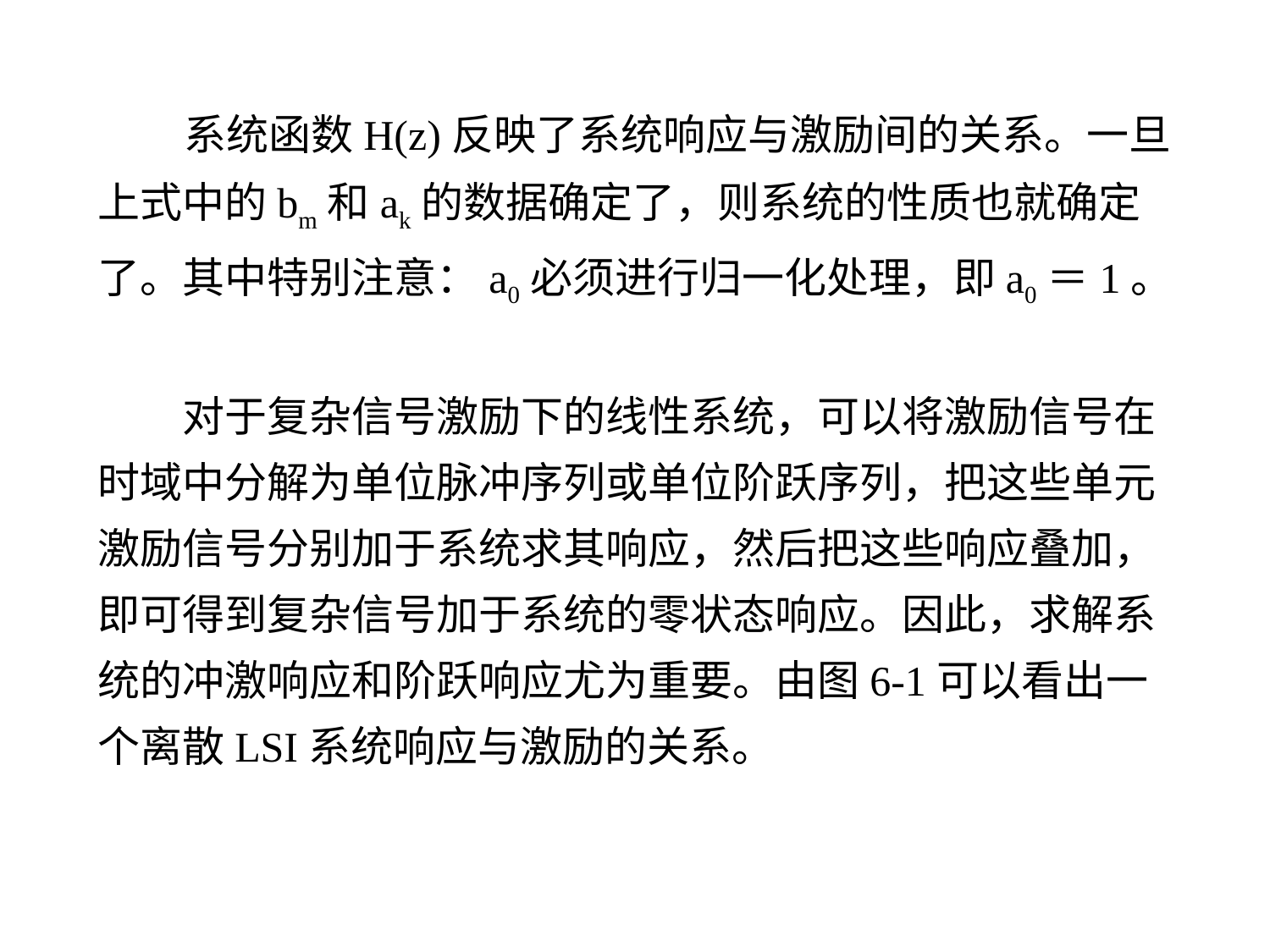

# 系统函数H(z)反映了系统响应与激励间的关系。一旦上式中的bm和ak的数据确定了，则系统的性质也就确定了。其中特别注意：a0必须进行归一化处理，即a0＝1。 　　对于复杂信号激励下的线性系统，可以将激励信号在时域中分解为单位脉冲序列或单位阶跃序列，把这些单元激励信号分别加于系统求其响应，然后把这些响应叠加，即可得到复杂信号加于系统的零状态响应。因此，求解系统的冲激响应和阶跃响应尤为重要。由图6-1可以看出一个离散LSI系统响应与激励的关系。